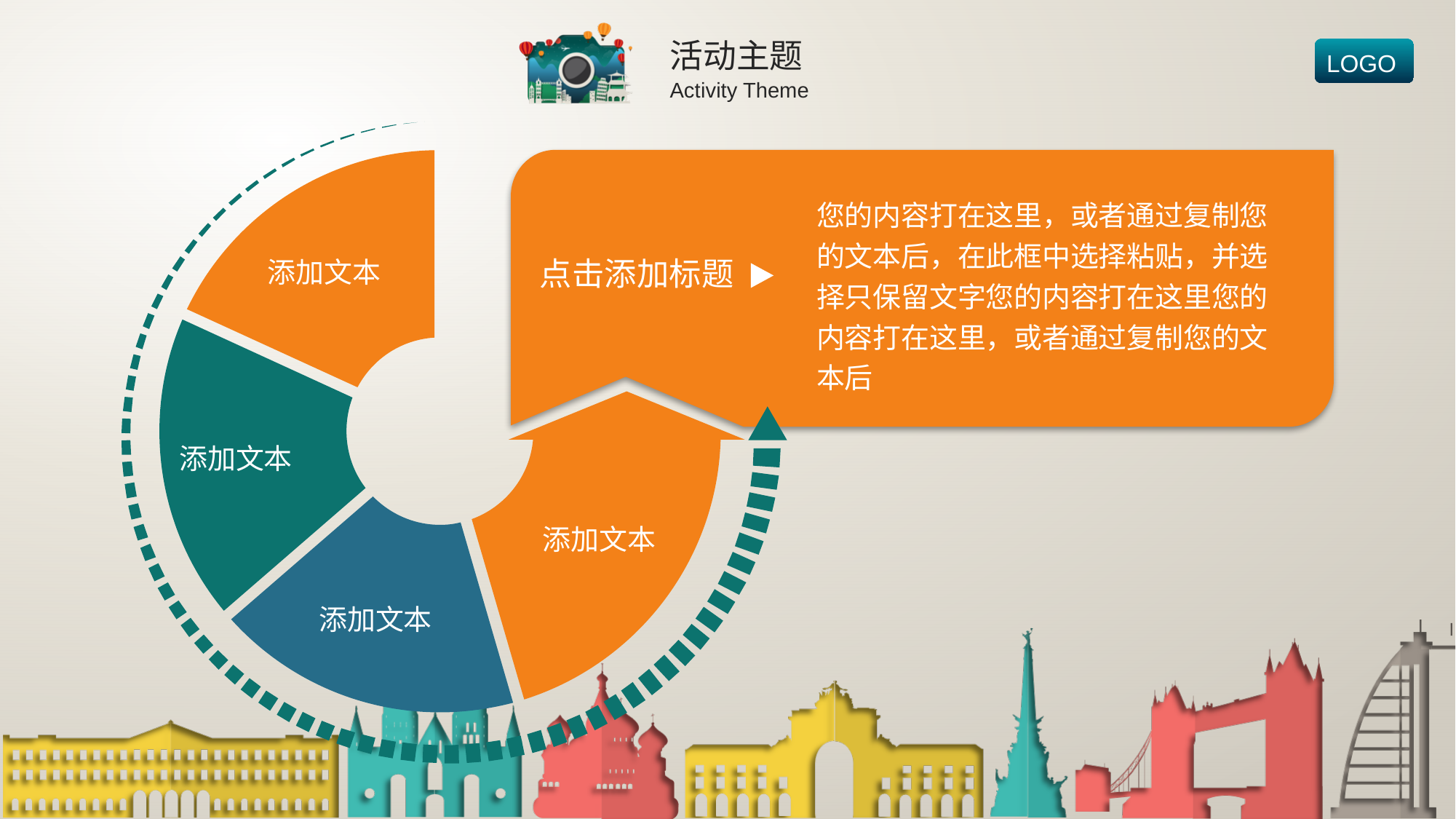

活动主题
Activity Theme

添加文本
添加文本
添加文本
添加文本

您的内容打在这里，或者通过复制您的文本后，在此框中选择粘贴，并选择只保留文字您的内容打在这里您的内容打在这里，或者通过复制您的文本后
点击添加标题